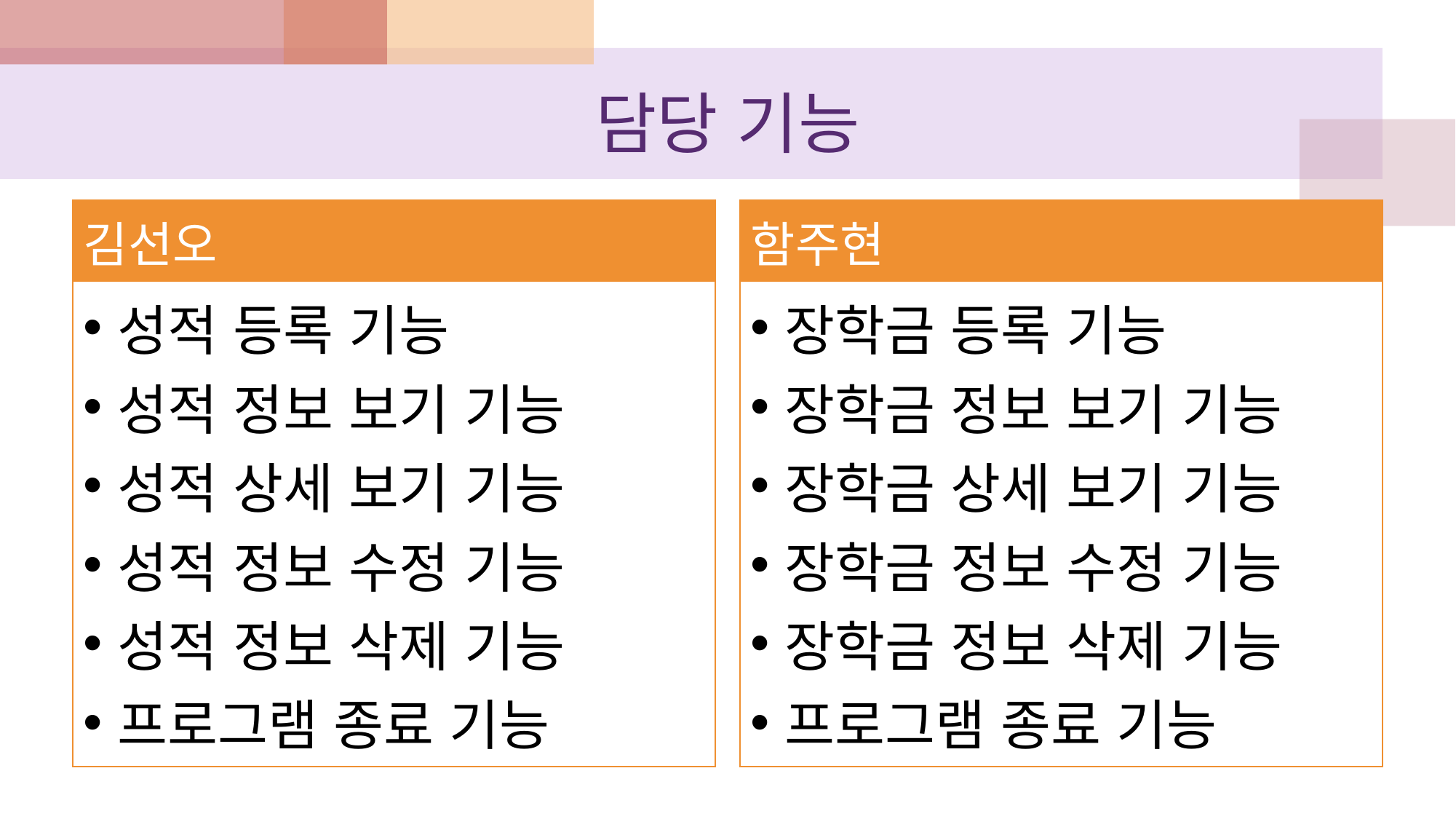

# 담당 기능
| 김선오 |
| --- |
| 성적 등록 기능 성적 정보 보기 기능 성적 상세 보기 기능 성적 정보 수정 기능 성적 정보 삭제 기능 프로그램 종료 기능 |
| 함주현 |
| --- |
| 장학금 등록 기능 장학금 정보 보기 기능 장학금 상세 보기 기능 장학금 정보 수정 기능 장학금 정보 삭제 기능 프로그램 종료 기능 |